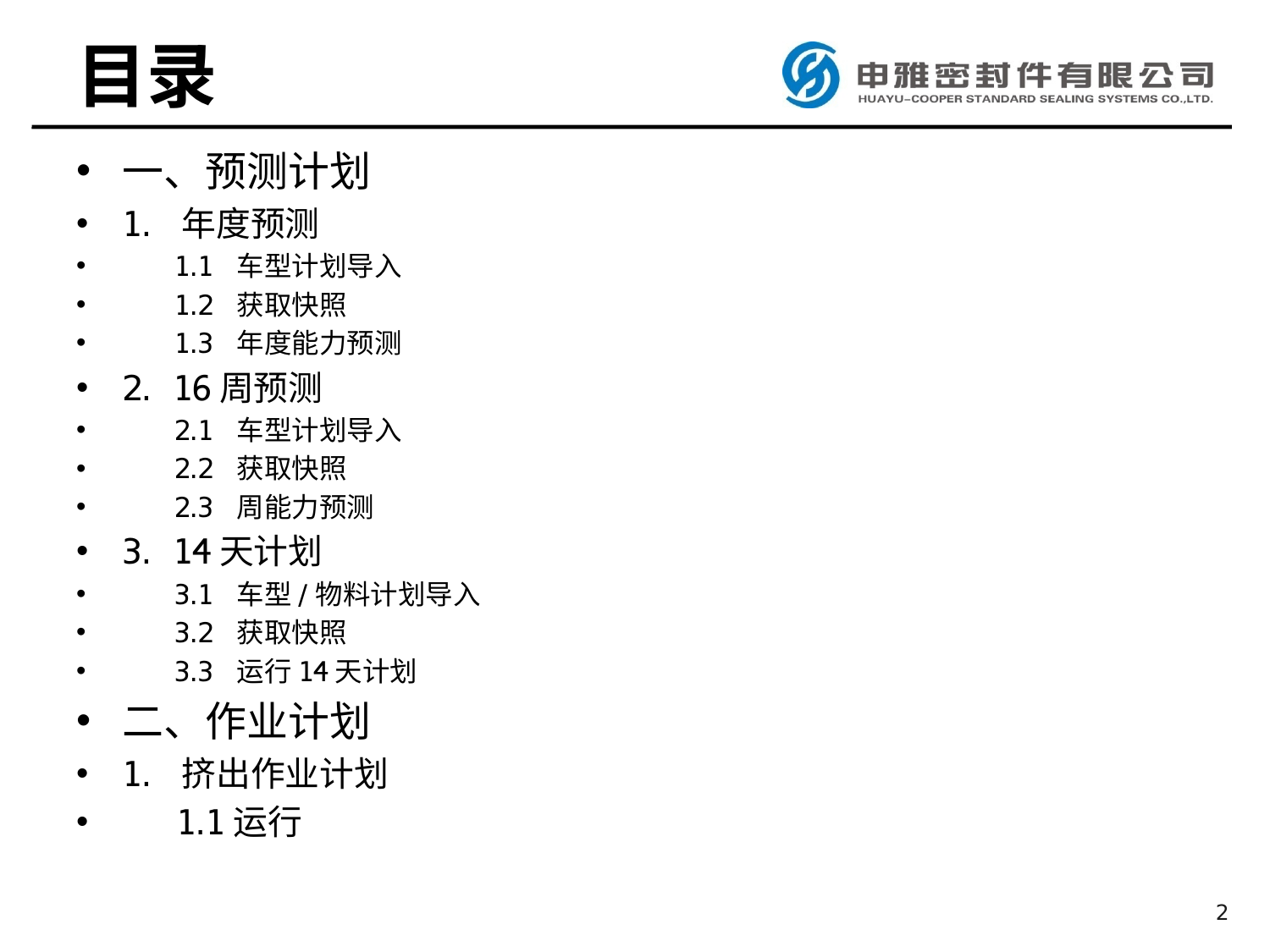

# 目录
一、预测计划
1.  年度预测
      1.1  车型计划导入
      1.2  获取快照
      1.3  年度能力预测
2.  16周预测
      2.1  车型计划导入
      2.2  获取快照
      2.3  周能力预测
3.  14天计划
      3.1  车型/物料计划导入
      3.2  获取快照
      3.3  运行14天计划
二、作业计划
1.  挤出作业计划
     1.1运行